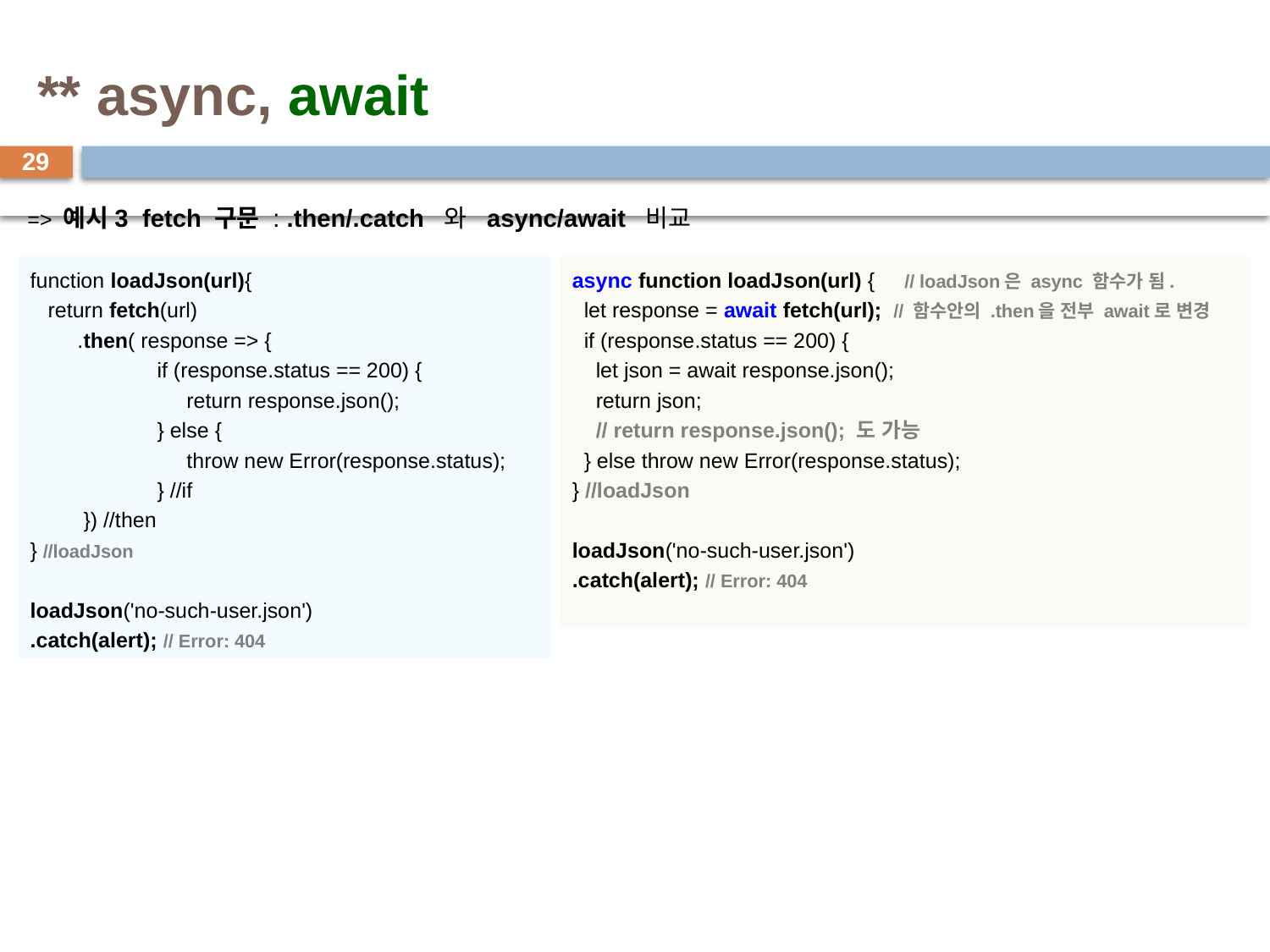

# ** async, await
29
=> 예시3  fetch 구문 : .then/.catch  와  async/await  비교
function loadJson(url){
   return fetch(url)
        .then( response => {
	if (response.status == 200) {
	     return response.json();
	} else {
	     throw new Error(response.status);
	} //if
         }) //then
} //loadJson

loadJson('no-such-user.json')
.catch(alert); // Error: 404
async function loadJson(url) {     // loadJson은 async 함수가 됨.
  let response = await fetch(url);  // 함수안의 .then을 전부 await로 변경
  if (response.status == 200) {
    let json = await response.json();
    return json;
    // return response.json(); 도 가능
  } else throw new Error(response.status);
} //loadJson

loadJson('no-such-user.json')
.catch(alert); // Error: 404